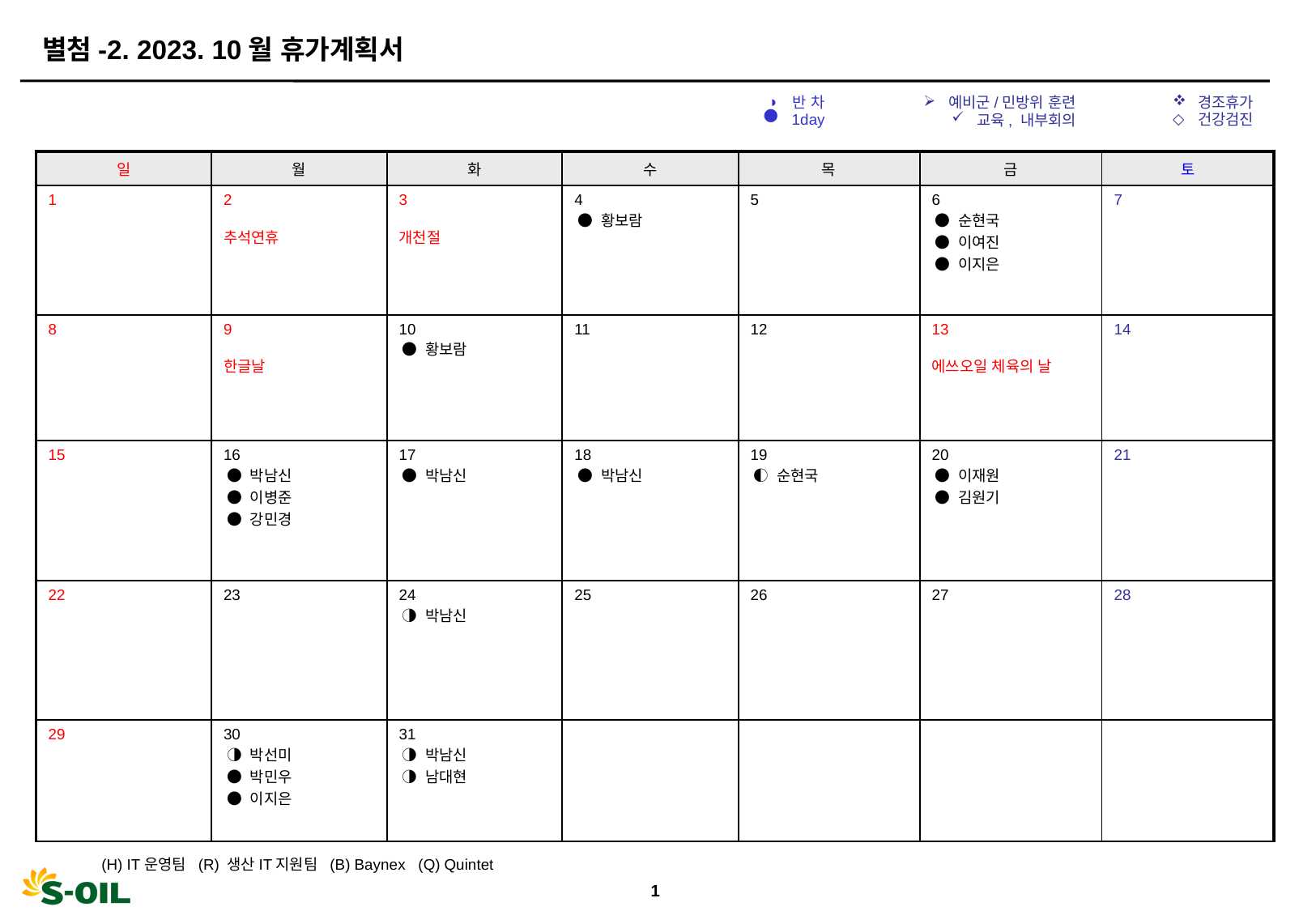

별첨-2. 2023. 10월 휴가계획서
반 차
 1day
경조휴가
건강검진
예비군/민방위 훈련
교육, 내부회의
| 일 | 월 | 화 | 수 | 목 | 금 | 토 |
| --- | --- | --- | --- | --- | --- | --- |
| 1 | 2 추석연휴 | 3 개천절 | 4 ● 황보람 | 5 | 6 ● 순현국 ● 이여진 ● 이지은 | 7 |
| 8 | 9 한글날 | 10 ● 황보람 | 11 | 12 | 13 에쓰오일 체육의 날 | 14 |
| 15 | 16 ● 박남신 ● 이병준 ● 강민경 | 17 ● 박남신 | 18 ● 박남신 | 19 ◐ 순현국 | 20 ● 이재원 ● 김원기 | 21 |
| 22 | 23 | 24 ◑ 박남신 | 25 | 26 | 27 | 28 |
| 29 | 30 ◑ 박선미 ● 박민우 ● 이지은 | 31 ◑ 박남신 ◑ 남대현 |  |  |  |  |
(H) IT운영팀  (R) 생산IT지원팀  (B) Baynex   (Q) Quintet